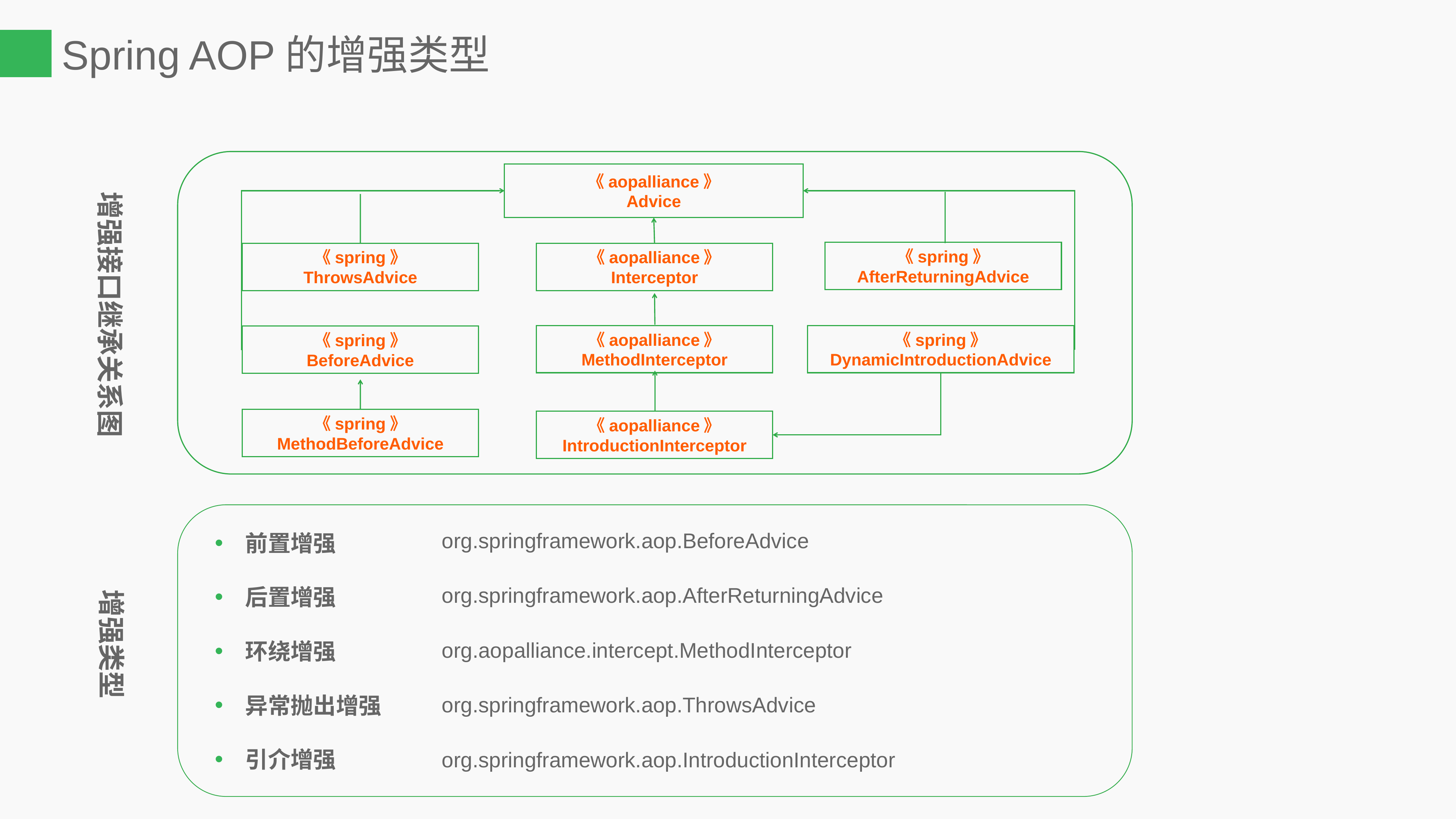

# Spring AOP的增强类型
增强接口继承关系图

《aopalliance》
Advice
《spring》
AfterReturningAdvice
《spring》
ThrowsAdvice
《aopalliance》
Interceptor
《aopalliance》
MethodInterceptor
《spring》
DynamicIntroductionAdvice
《spring》
BeforeAdvice
《spring》
MethodBeforeAdvice
《aopalliance》
IntroductionInterceptor

增强类型
org.springframework.aop.BeforeAdvice
前置增强
org.springframework.aop.AfterReturningAdvice
后置增强
org.aopalliance.intercept.MethodInterceptor
环绕增强
异常抛出增强
org.springframework.aop.ThrowsAdvice
引介增强
org.springframework.aop.IntroductionInterceptor